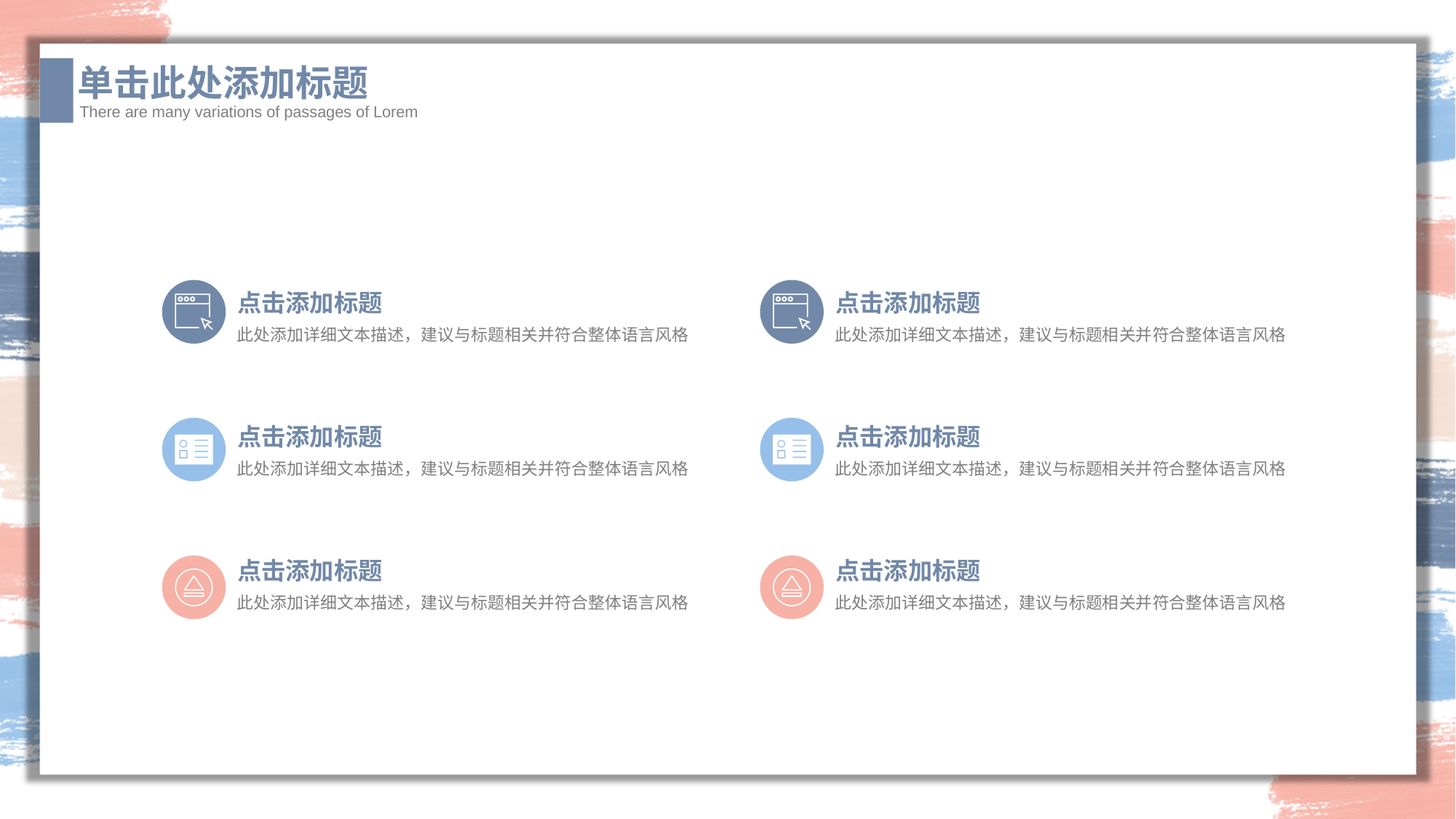

单击此处添加标题
There are many variations of passages of Lorem

点击添加标题

此处添加详细文本描述，建议与标题相关并符合整体语言风格
点击添加标题

此处添加详细文本描述，建议与标题相关并符合整体语言风格
点击添加标题

此处添加详细文本描述，建议与标题相关并符合整体语言风格

点击添加标题

此处添加详细文本描述，建议与标题相关并符合整体语言风格
点击添加标题

此处添加详细文本描述，建议与标题相关并符合整体语言风格
点击添加标题

此处添加详细文本描述，建议与标题相关并符合整体语言风格